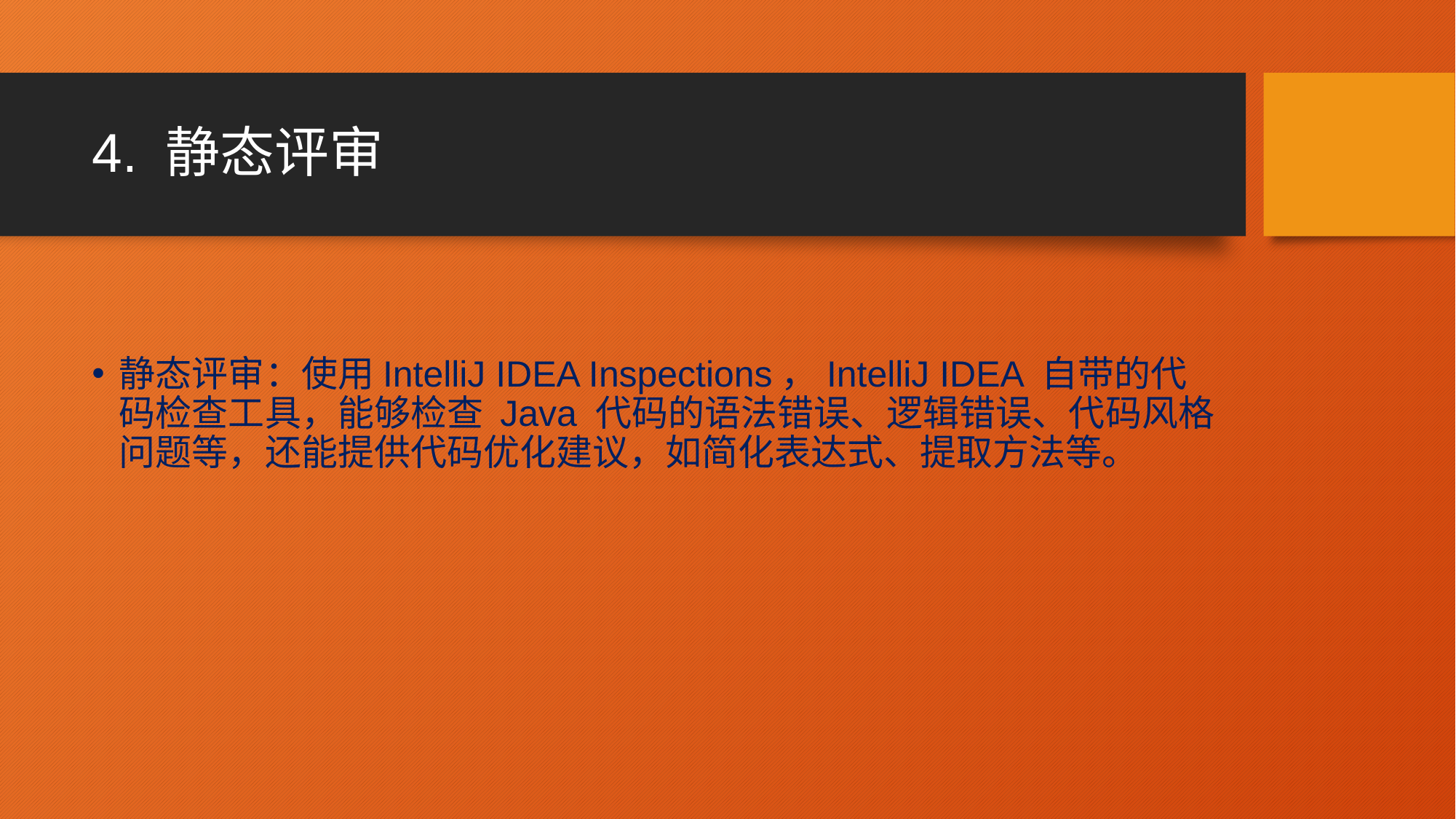

# 4. 静态评审
静态评审：使用IntelliJ IDEA Inspections，IntelliJ IDEA 自带的代码检查工具，能够检查 Java 代码的语法错误、逻辑错误、代码风格问题等，还能提供代码优化建议，如简化表达式、提取方法等。